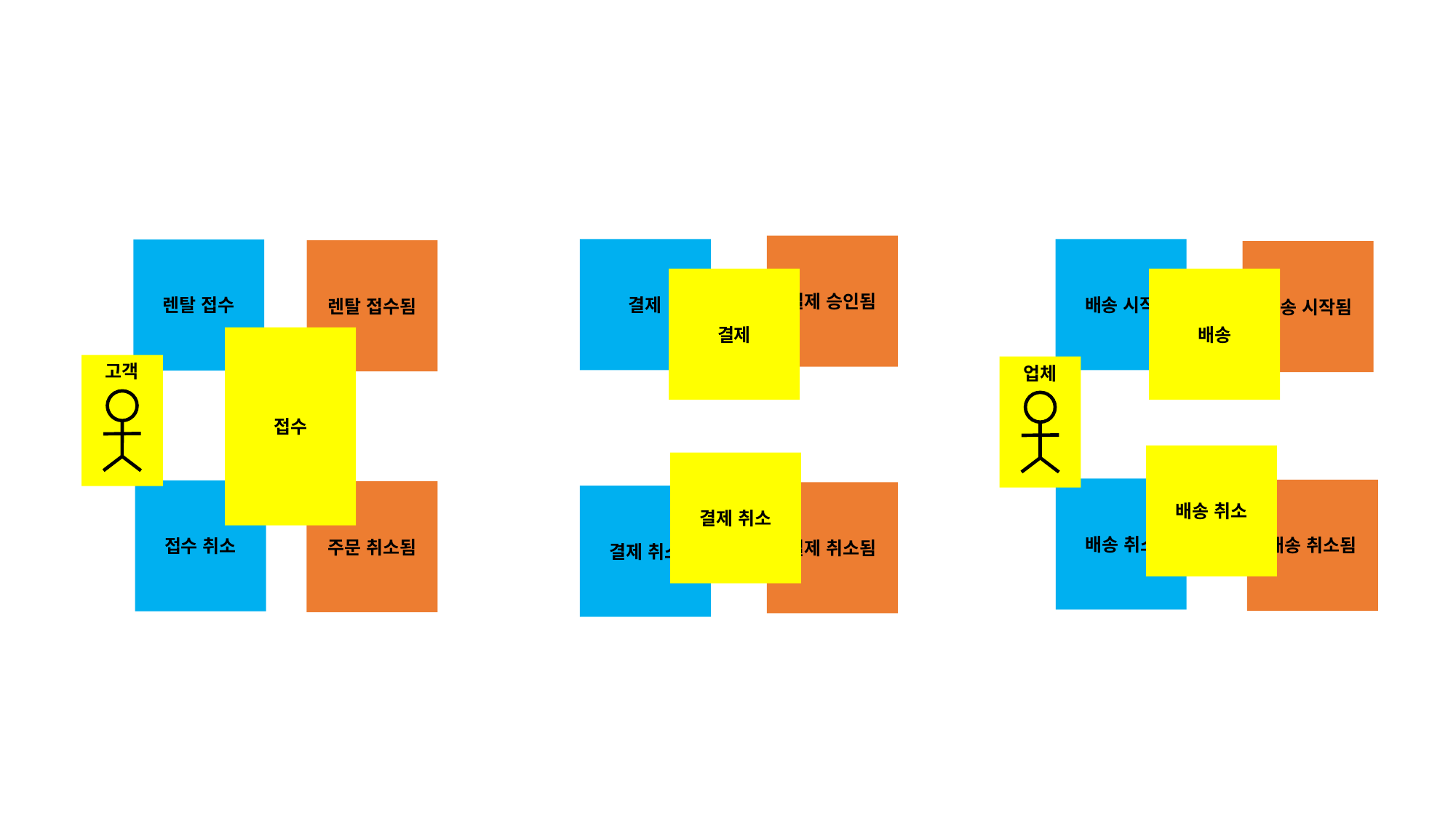

결제 승인됨
결제
배송 시작
렌탈 접수
렌탈 접수됨
배송 시작됨
결제
배송
접수
고객

업체

배송 취소
결제 취소
배송 취소
배송 취소됨
접수 취소
주문 취소됨
결제 취소됨
결제 취소